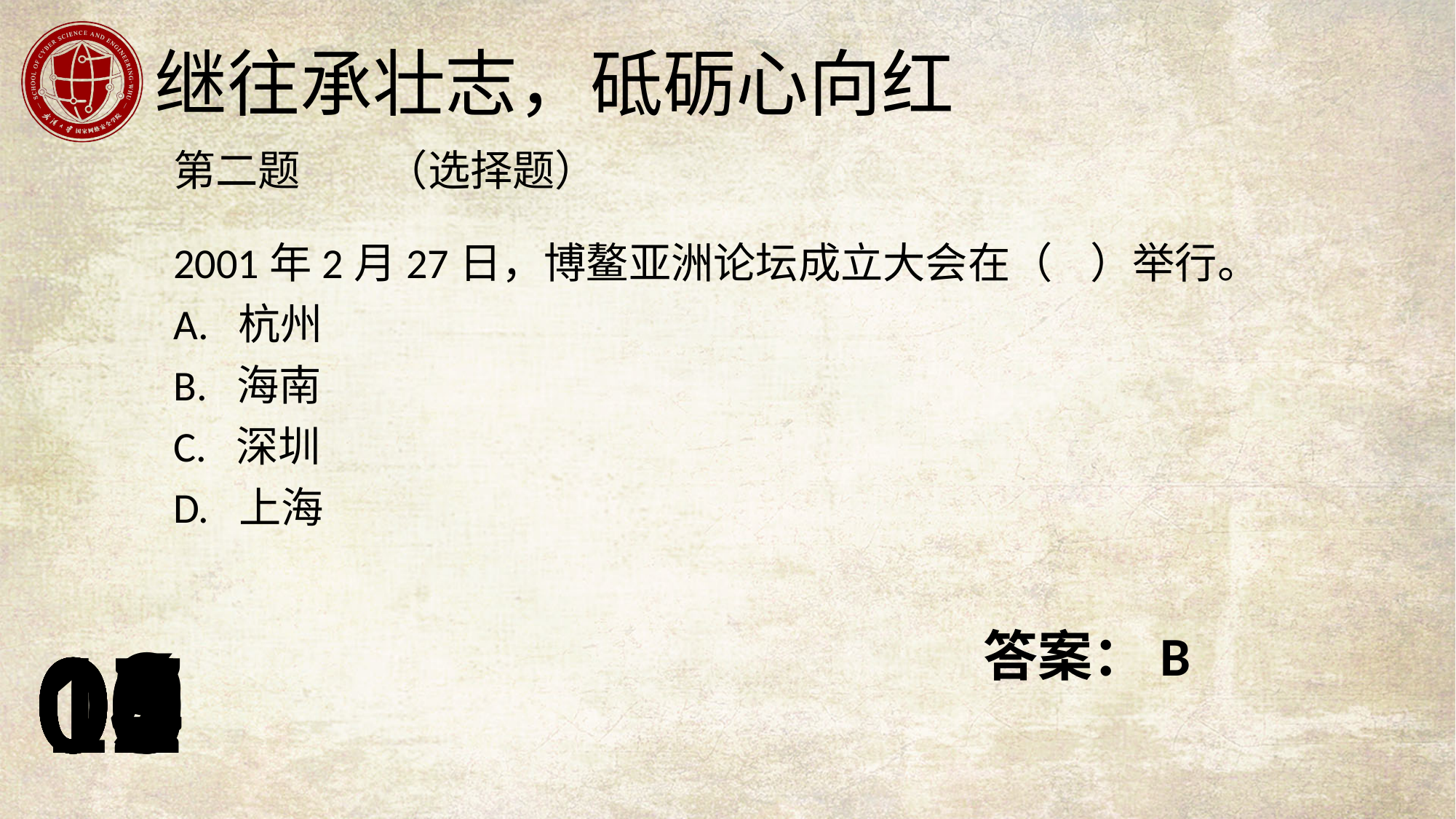

第二题         （选择题）
2001年2月27日，博鳌亚洲论坛成立大会在（    ）举行。
A.  杭州
B.  海南
C.  深圳
D.  上海
答案：B